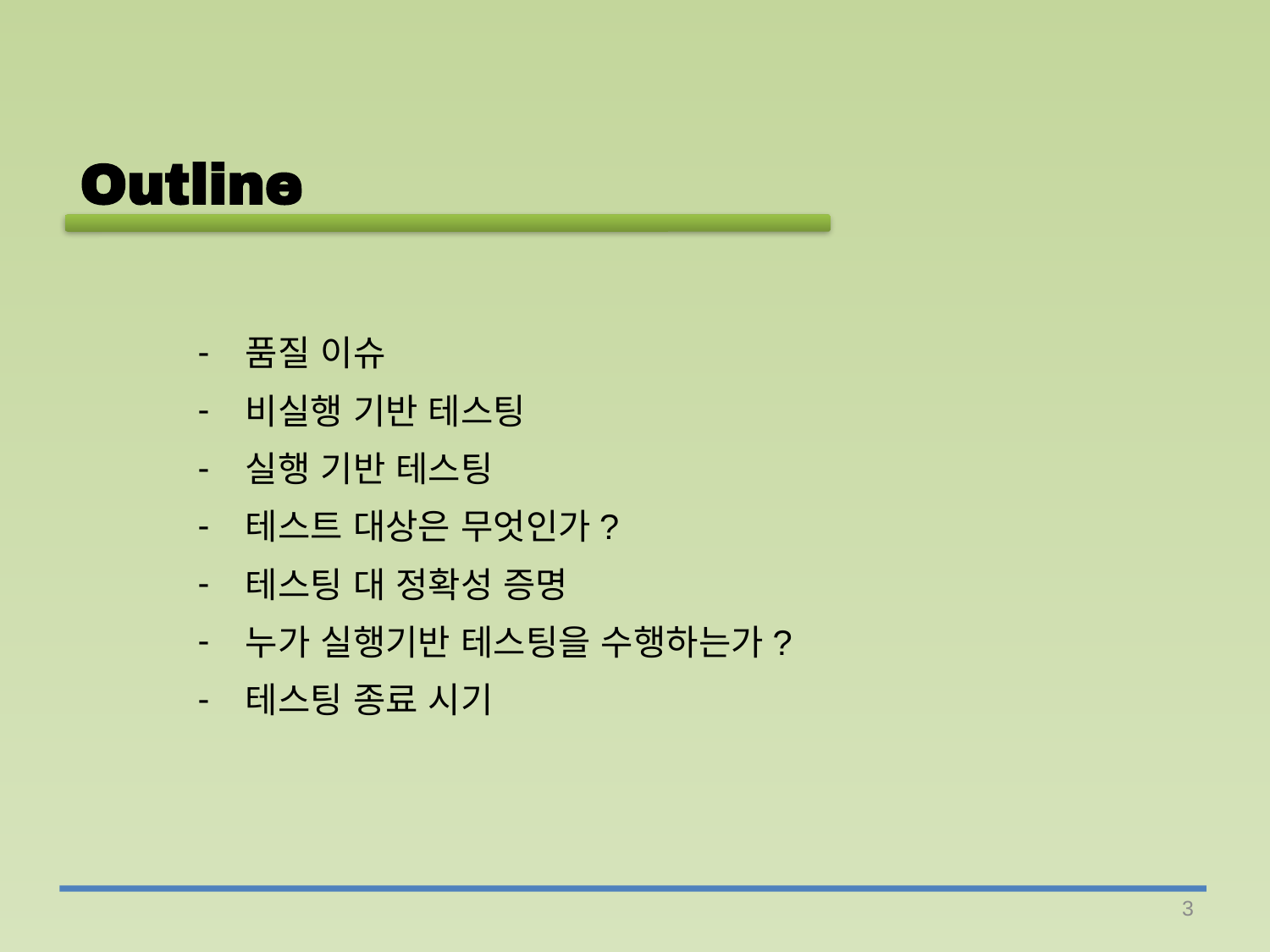

Outline

품질 이슈
비실행 기반 테스팅
실행 기반 테스팅
테스트 대상은 무엇인가?
테스팅 대 정확성 증명
누가 실행기반 테스팅을 수행하는가?
테스팅 종료 시기
3